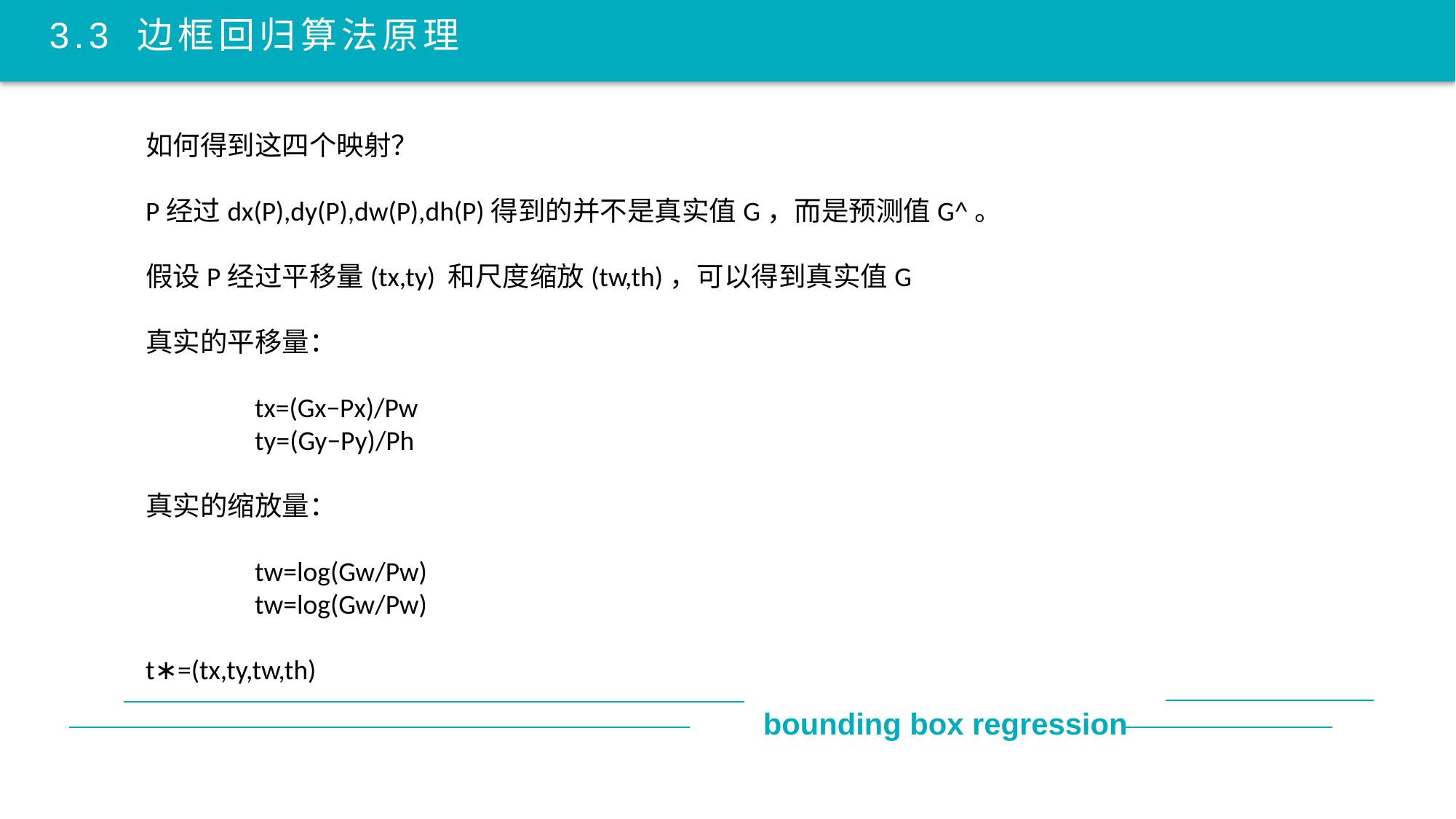

3.3 边框回归算法原理
如何得到这四个映射？

P经过dx(P),dy(P),dw(P),dh(P)得到的并不是真实值G，而是预测值G^。

假设P经过平移量(tx,ty) 和尺度缩放(tw,th)，可以得到真实值G

真实的平移量：

	tx=(Gx−Px)/Pw
	ty=(Gy−Py)/Ph

真实的缩放量：

	tw=log(Gw/Pw)
	tw=log(Gw/Pw)

t∗=(tx,ty,tw,th)
bounding box regression